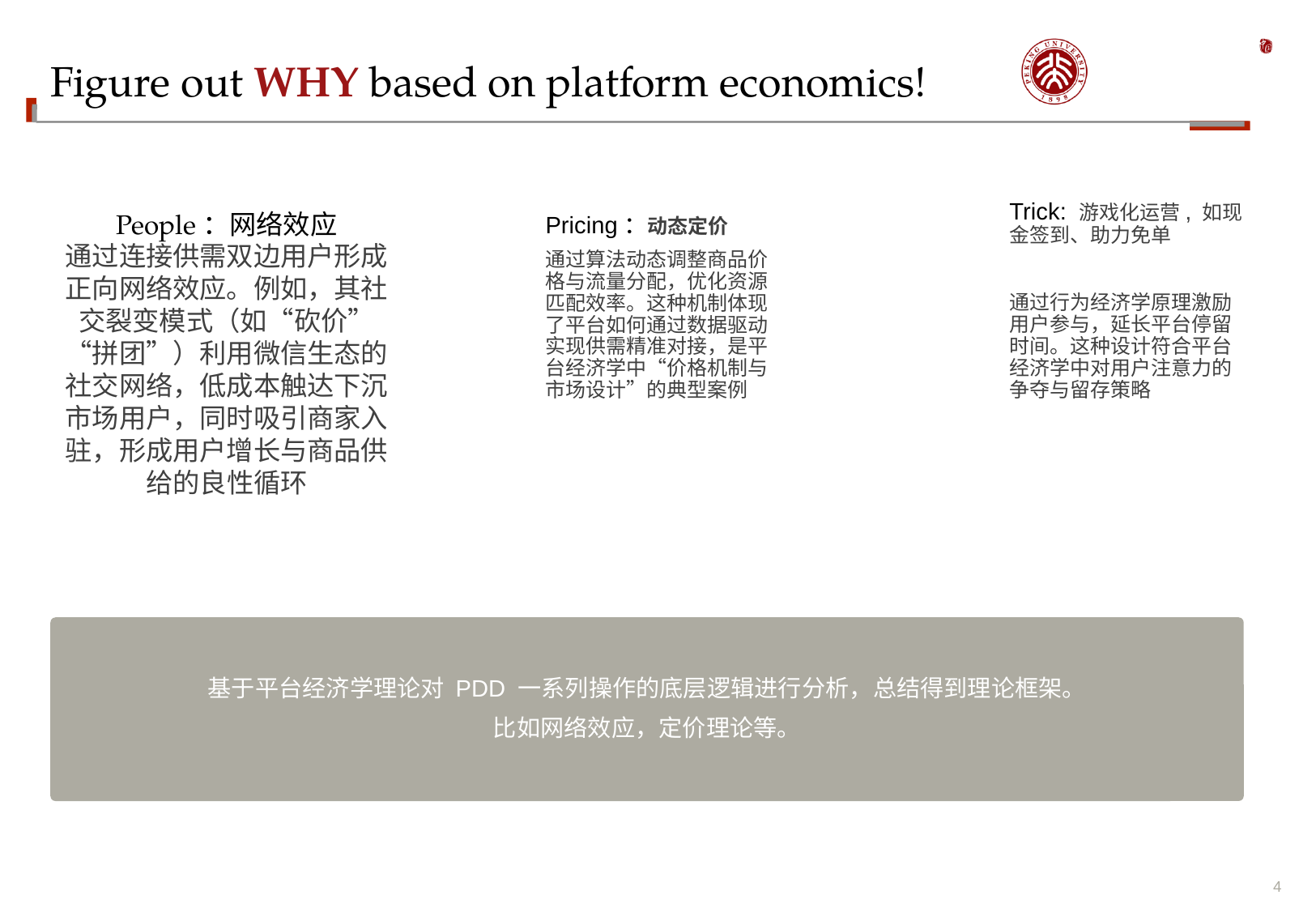

# Figure out WHY based on platform economics!
People：网络效应
通过连接供需双边用户形成正向网络效应。例如，其社交裂变模式（如“砍价”“拼团”）利用微信生态的社交网络，低成本触达下沉市场用户，同时吸引商家入驻，形成用户增长与商品供给的良性循环
Trick: 游戏化运营, 如现金签到、助力免单

通过行为经济学原理激励用户参与，延长平台停留时间。这种设计符合平台经济学中对用户注意力的争夺与留存策略
Pricing：动态定价
通过算法动态调整商品价格与流量分配，优化资源匹配效率。这种机制体现了平台如何通过数据驱动实现供需精准对接，是平台经济学中“价格机制与市场设计”的典型案例
基于平台经济学理论对 PDD 一系列操作的底层逻辑进行分析，总结得到理论框架。
比如网络效应，定价理论等。